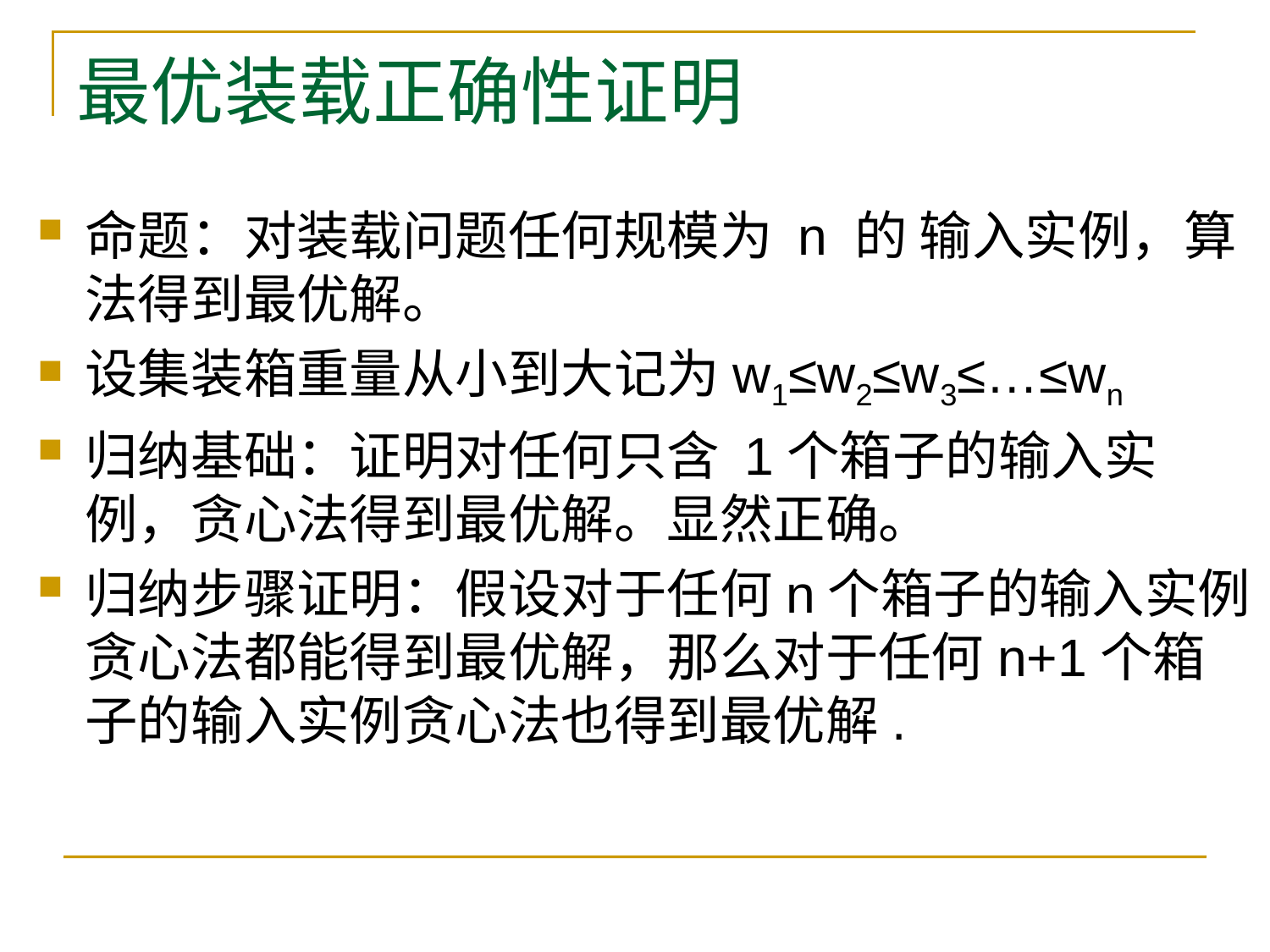

# 最优装载正确性证明
命题：对装载问题任何规模为 n 的 输入实例，算法得到最优解。
设集装箱重量从小到大记为w1≤w2≤w3≤…≤wn
归纳基础：证明对任何只含 1个箱子的输入实例，贪心法得到最优解。显然正确。
归纳步骤证明：假设对于任何n个箱子的输入实例贪心法都能得到最优解，那么对于任何n+1个箱子的输入实例贪心法也得到最优解.
31